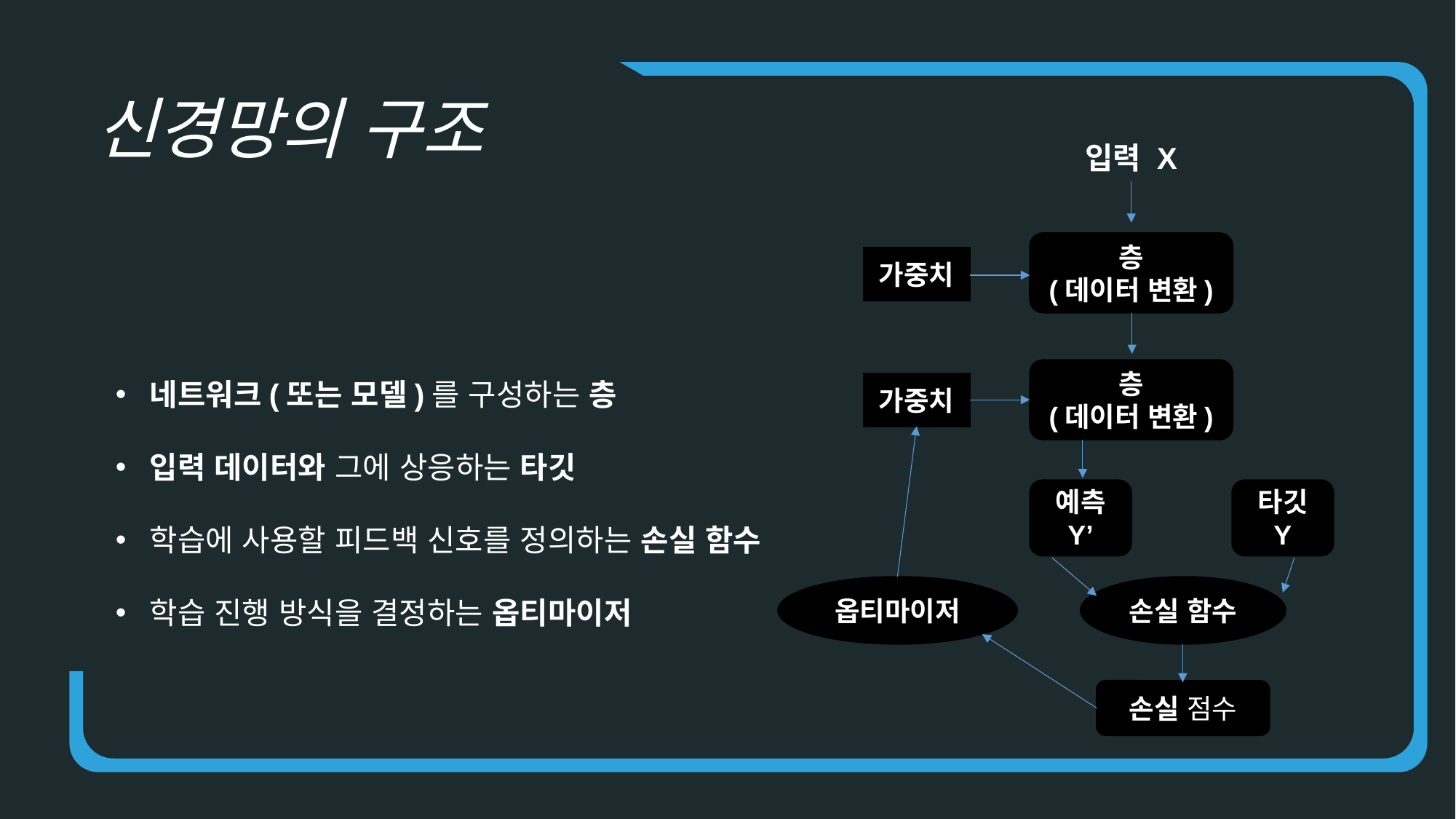

신경망의 구조

입력 X
층
(데이터 변환)
가중치
층
(데이터 변환)
네트워크(또는 모델)를 구성하는 층

입력 데이터와 그에 상응하는 타깃

학습에 사용할 피드백 신호를 정의하는 손실 함수

학습 진행 방식을 결정하는 옵티마이저
가중치
타깃
Y
예측
Y’
옵티마이저
손실 함수
손실 점수